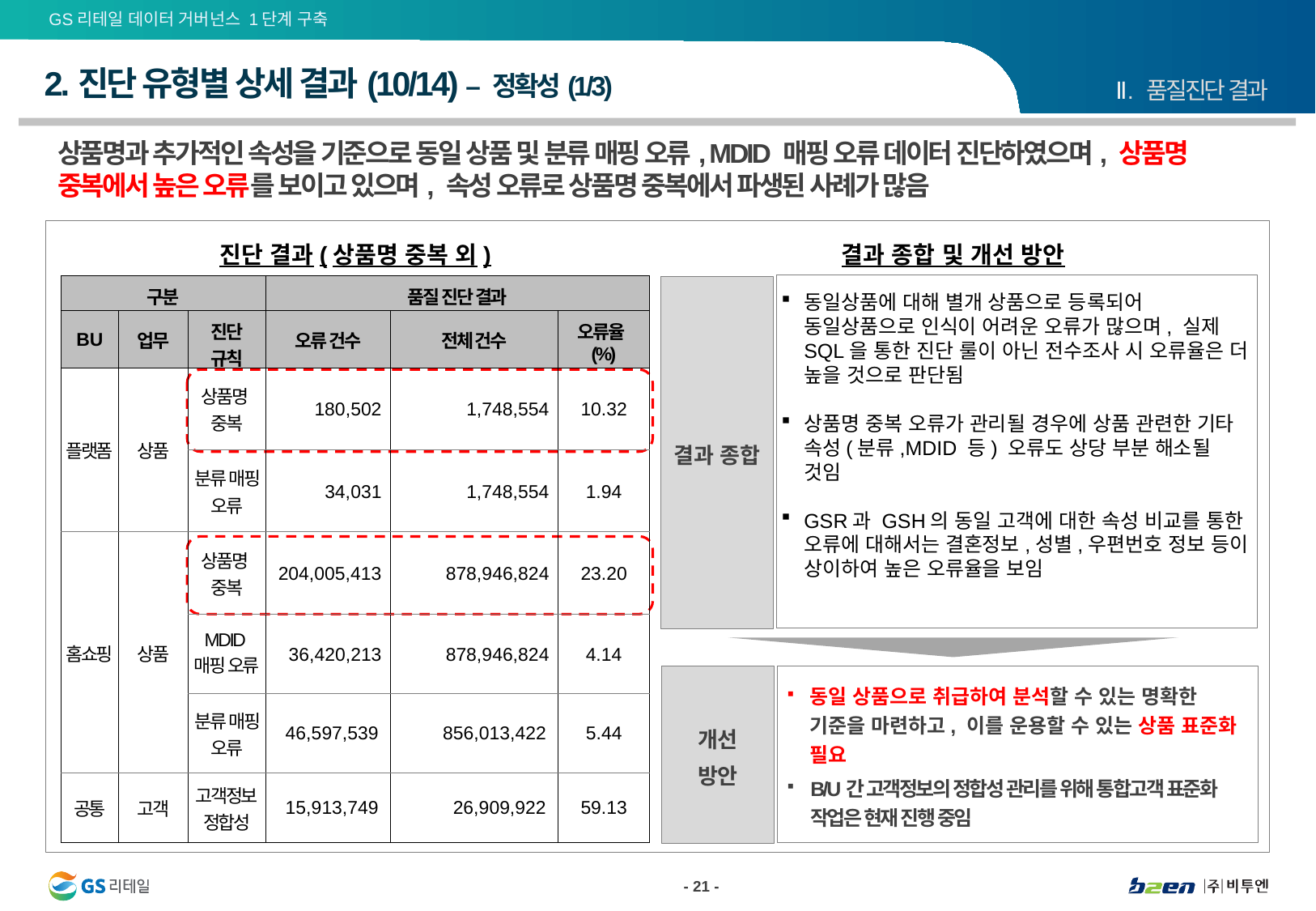

# 2.진단 유형별 상세 결과(10/14) – 정확성(1/3)
Ⅱ. 품질진단 결과
상품명과 추가적인 속성을 기준으로 동일 상품 및 분류 매핑 오류, MDID 매핑 오류 데이터 진단하였으며, 상품명 중복에서 높은 오류를 보이고 있으며, 속성 오류로 상품명 중복에서 파생된 사례가 많음

진단 결과(상품명 중복 외)
결과 종합 및 개선 방안
동일상품에 대해 별개 상품으로 등록되어 동일상품으로 인식이 어려운 오류가 많으며, 실제 SQL을 통한 진단 룰이 아닌 전수조사 시 오류율은 더 높을 것으로 판단됨

상품명 중복 오류가 관리될 경우에 상품 관련한 기타 속성(분류,MDID 등) 오류도 상당 부분 해소될 것임

GSR과 GSH의 동일 고객에 대한 속성 비교를 통한 오류에 대해서는 결혼정보,성별,우편번호 정보 등이 상이하여 높은 오류율을 보임
| 구분 |  |  | 품질 진단 결과 |  |  |
| --- | --- | --- | --- | --- | --- |
| BU | 업무 | 진단 규칙 | 오류 건수 | 전체 건수 | 오류율(%) |
| 플랫폼 | 상품 | 상품명 중복 | 180,502 | 1,748,554 | 10.32 |
|  |  | 분류 매핑 오류 | 34,031 | 1,748,554 | 1.94 |
| 홈쇼핑 | 상품 | 상품명 중복 | 204,005,413 | 878,946,824 | 23.20 |
|  |  | MDID 매핑 오류 | 36,420,213 | 878,946,824 | 4.14 |
|  |  | 분류 매핑 오류 | 46,597,539 | 856,013,422 | 5.44 |
| 공통 | 고객 | 고객정보 정합성 | 15,913,749 | 26,909,922 | 59.13 |
결과 종합

개선
방안
동일 상품으로 취급하여 분석할 수 있는 명확한 기준을 마련하고, 이를 운용할 수 있는 상품 표준화 필요
B/U간 고객정보의 정합성 관리를 위해 통합고객 표준화 작업은 현재 진행 중임